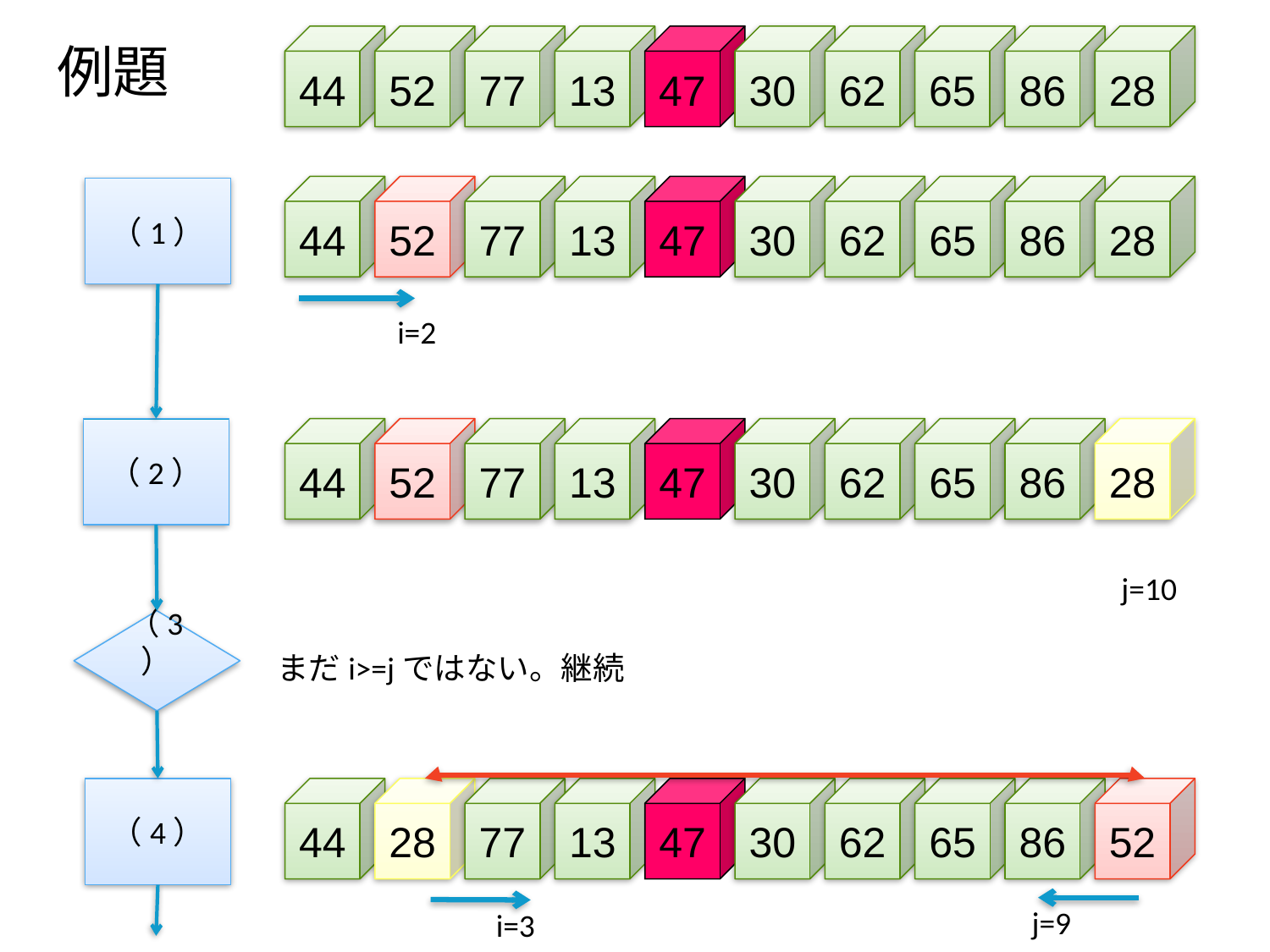

# 例題
44
52
77
13
47
30
62
65
86
28
44
52
77
13
47
30
62
65
86
28
（1）
i=2
（2）
44
52
77
13
47
30
62
65
86
28
j=10
（3）
まだi>=jではない。継続
（4）
44
28
77
13
47
30
62
65
86
52
j=9
i=3